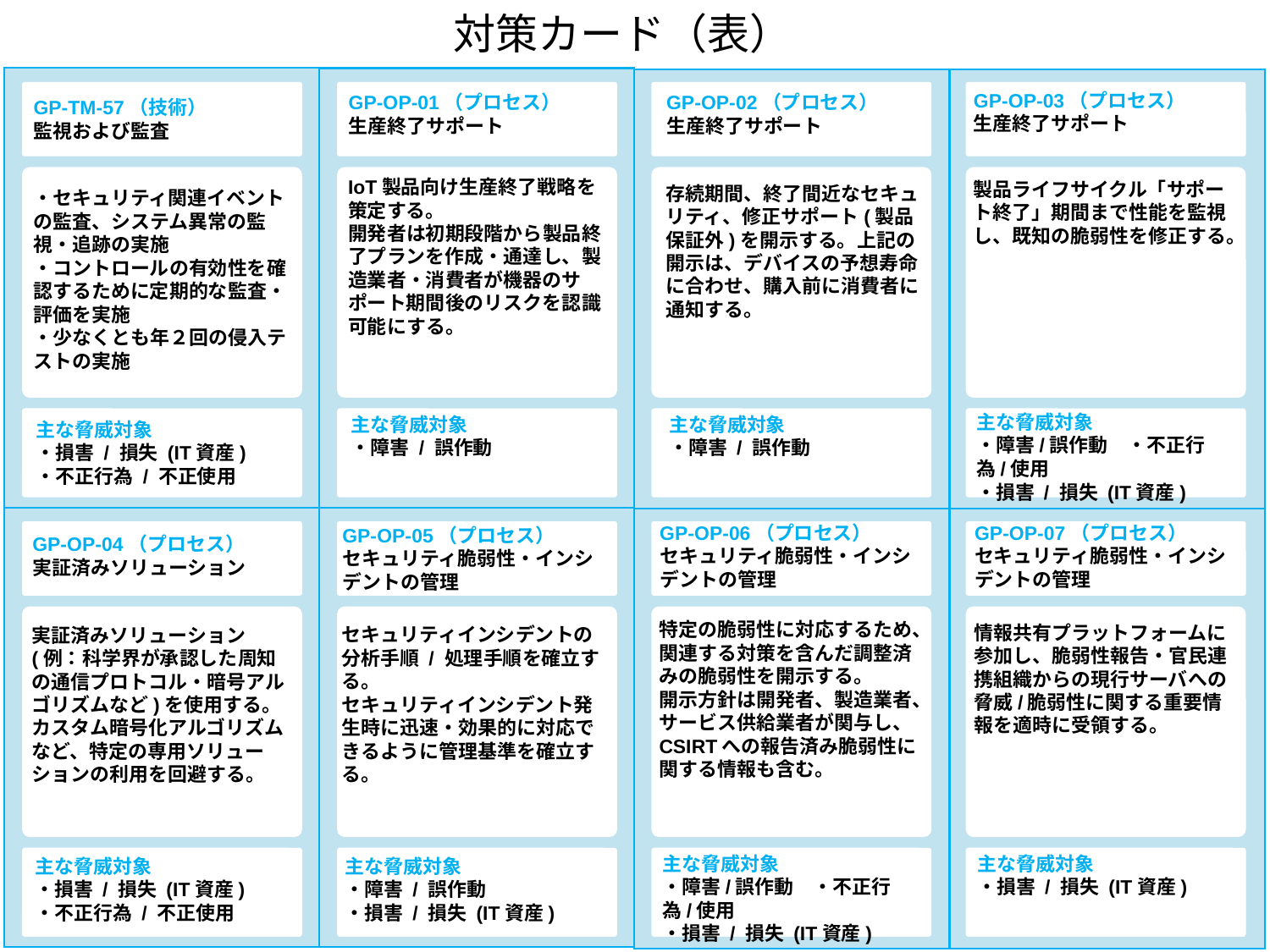

対策カード（表）

GP-OP-03（プロセス）
生産終了サポート

GP-OP-01（プロセス）
生産終了サポート
GP-OP-02（プロセス）
生産終了サポート
GP-TM-57（技術）
監視および監査

IoT製品向け生産終了戦略を策定する。
開発者は初期段階から製品終了プランを作成・通達し、製造業者・消費者が機器のサポート期間後のリスクを認識可能にする。
製品ライフサイクル「サポート終了」期間まで性能を監視し、既知の脆弱性を修正する。
存続期間、終了間近なセキュリティ、修正サポート(製品保証外)を開示する。上記の開示は、デバイスの予想寿命に合わせ、購入前に消費者に通知する。
・セキュリティ関連イベントの監査、システム異常の監視・追跡の実施
・コントロールの有効性を確認するために定期的な監査・評価を実施
・少なくとも年２回の侵入テストの実施
主な脅威対象
・障害/誤作動　・不正行為/使用
・損害 / 損失 (IT資産)
主な脅威対象
・障害 / 誤作動
主な脅威対象
・障害 / 誤作動

主な脅威対象
・損害 / 損失 (IT資産)
・不正行為 / 不正使用

GP-OP-06（プロセス）
セキュリティ脆弱性・インシデントの管理
GP-OP-07（プロセス）
セキュリティ脆弱性・インシデントの管理
GP-OP-05（プロセス）
セキュリティ脆弱性・インシデントの管理

GP-OP-04（プロセス）
実証済みソリューション

特定の脆弱性に対応するため、関連する対策を含んだ調整済みの脆弱性を開示する。
開示方針は開発者、製造業者、サービス供給業者が関与し、CSIRTへの報告済み脆弱性に関する情報も含む。
情報共有プラットフォームに参加し、脆弱性報告・官民連携組織からの現行サーバへの脅威/脆弱性に関する重要情報を適時に受領する。
セキュリティインシデントの分析手順 / 処理手順を確立する。
セキュリティインシデント発生時に迅速・効果的に対応できるように管理基準を確立する。
実証済みソリューション (例：科学界が承認した周知の通信プロトコル・暗号アルゴリズムなど)を使用する。
カスタム暗号化アルゴリズムなど、特定の専用ソリューションの利用を回避する。
主な脅威対象
・障害/誤作動　・不正行為/使用
・損害 / 損失 (IT資産)
主な脅威対象
・損害 / 損失 (IT資産)

主な脅威対象
・障害 / 誤作動
・損害 / 損失 (IT資産)
主な脅威対象
・損害 / 損失 (IT資産)
・不正行為 / 不正使用